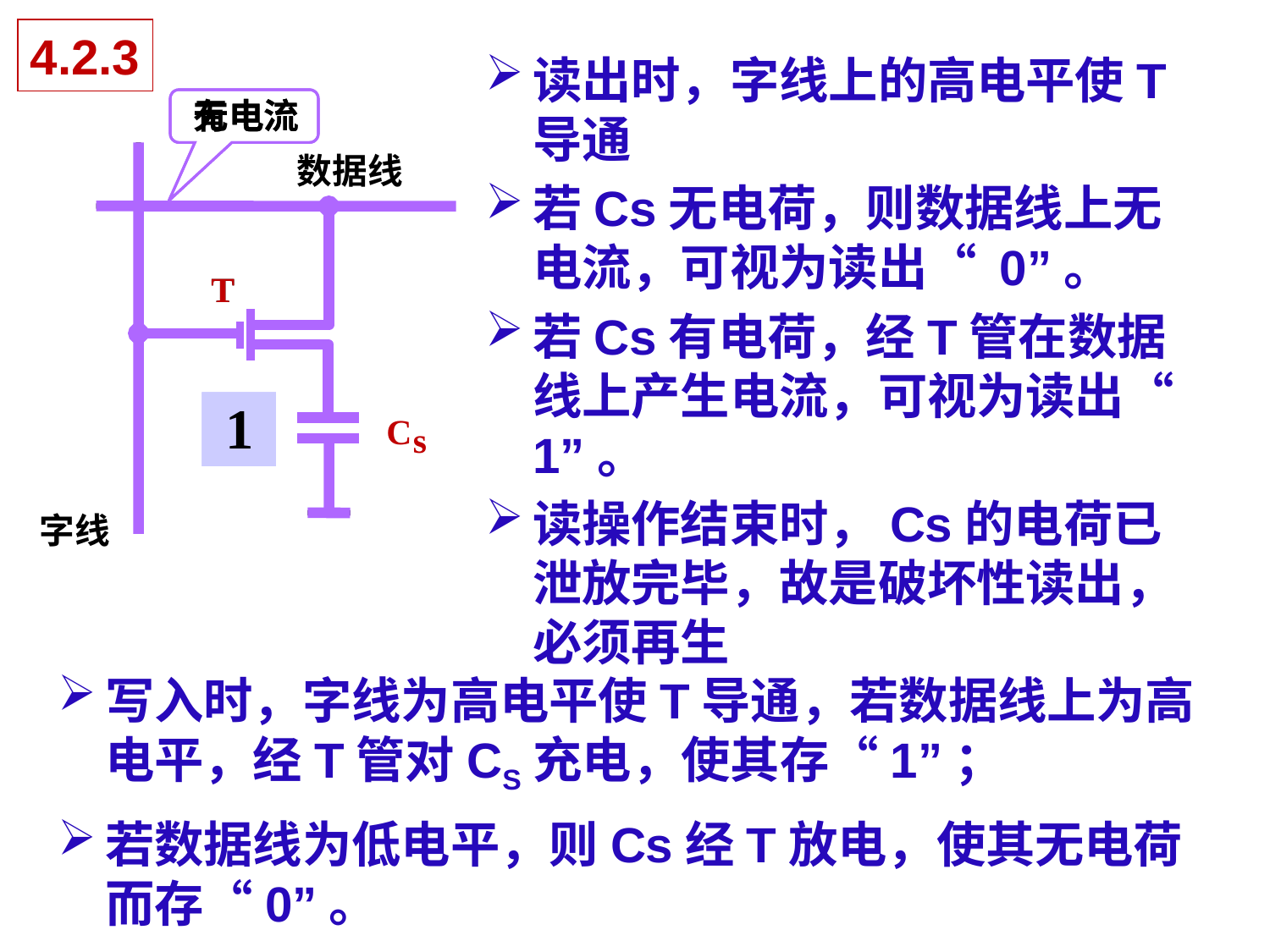

4.2.3
读出时，字线上的高电平使T导通
若Cs无电荷，则数据线上无电流，可视为读出“ 0”。
若Cs有电荷，经T管在数据线上产生电流，可视为读出“ 1”。
读操作结束时，Cs的电荷已泄放完毕，故是破坏性读出，必须再生
无电流
有电流
数据线

T

C
s

字线

T

0

1

写入时，字线为高电平使T导通，若数据线上为高电平，经T管对CS充电，使其存“1”；
若数据线为低电平，则Cs经T放电，使其无电荷而存“0”。